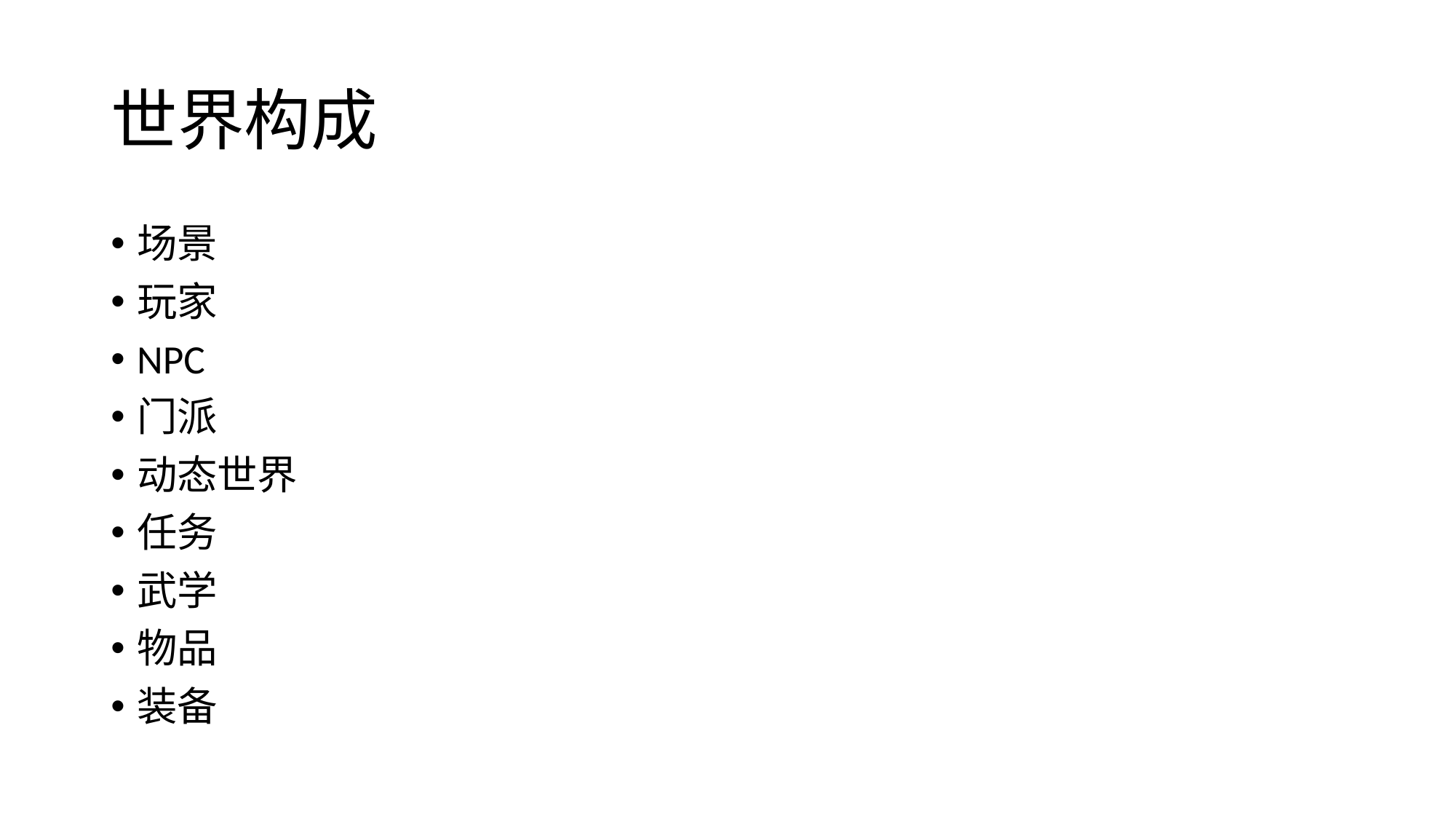

# 世界构成
场景
玩家
NPC
门派
动态世界
任务
武学
物品
装备